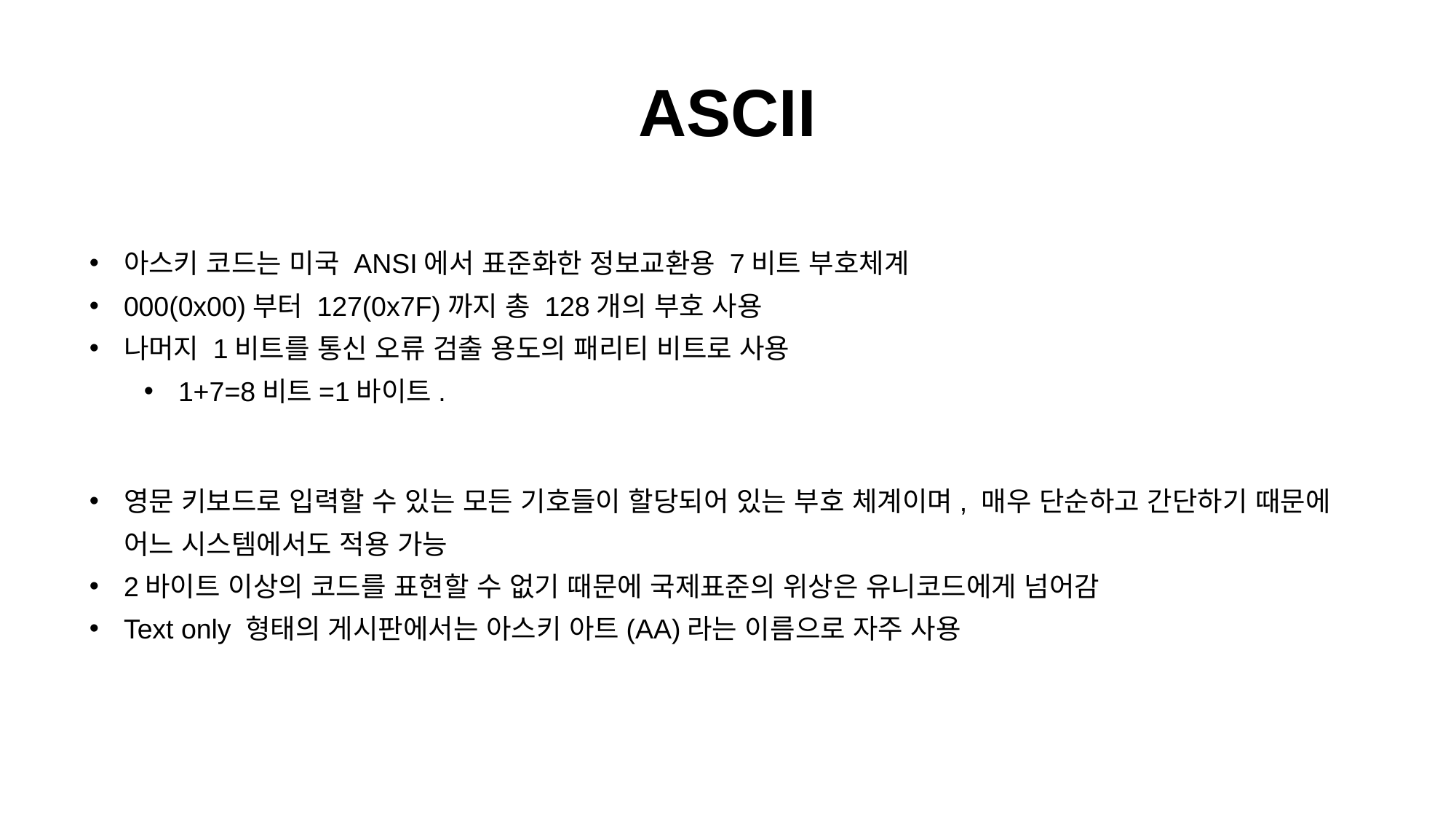

ASCII
아스키 코드는 미국 ANSI에서 표준화한 정보교환용 7비트 부호체계
000(0x00)부터 127(0x7F)까지 총 128개의 부호 사용
나머지 1비트를 통신 오류 검출 용도의 패리티 비트로 사용
1+7=8비트=1바이트.
영문 키보드로 입력할 수 있는 모든 기호들이 할당되어 있는 부호 체계이며, 매우 단순하고 간단하기 때문에 어느 시스템에서도 적용 가능
2바이트 이상의 코드를 표현할 수 없기 때문에 국제표준의 위상은 유니코드에게 넘어감
Text only 형태의 게시판에서는 아스키 아트(AA)라는 이름으로 자주 사용